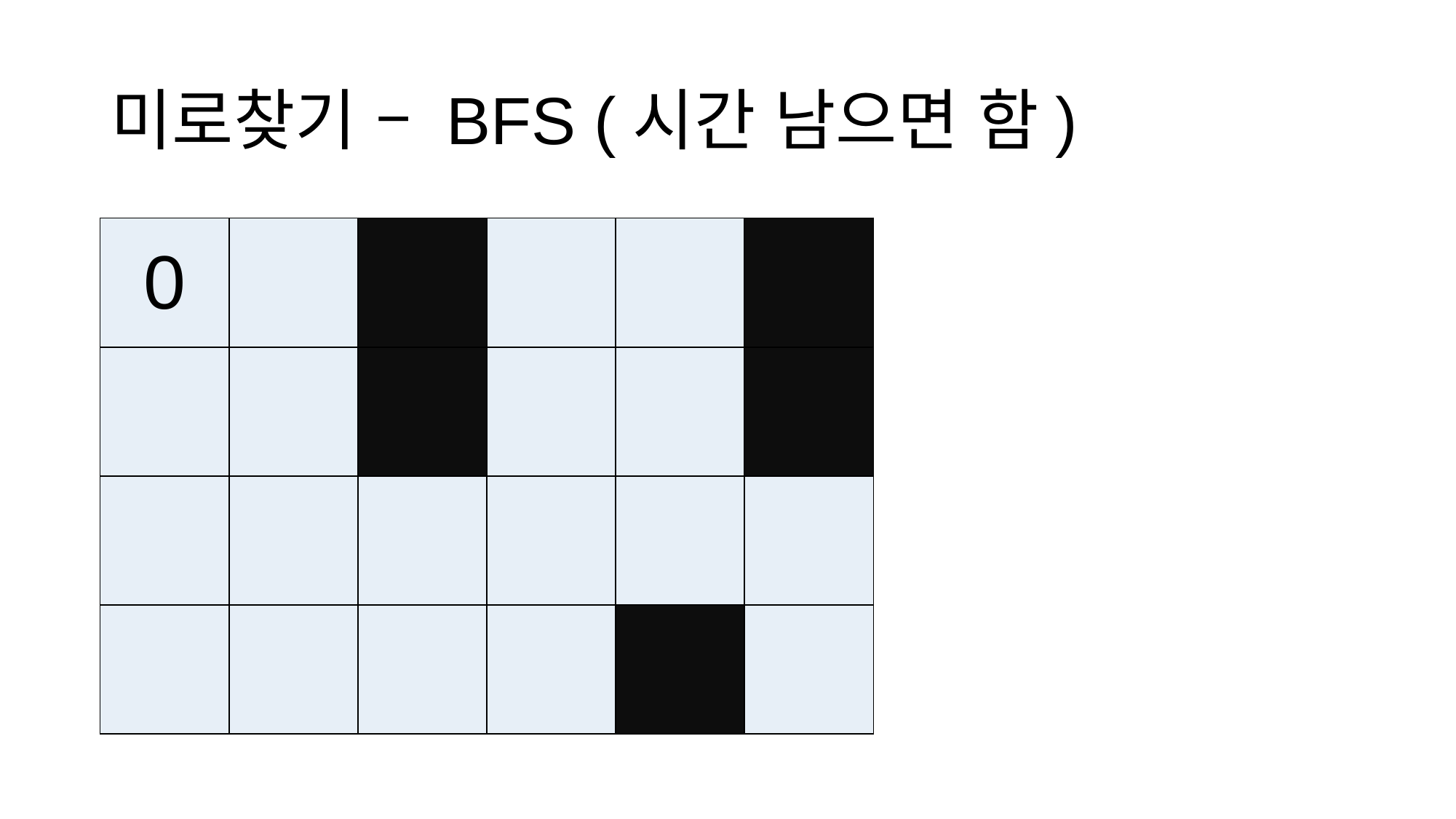

# 미로찾기 – BFS (시간 남으면 함)
| 0 |  |  |  |  |  |
| --- | --- | --- | --- | --- | --- |
|  |  |  |  |  |  |
|  |  |  |  |  |  |
|  |  |  |  |  |  |